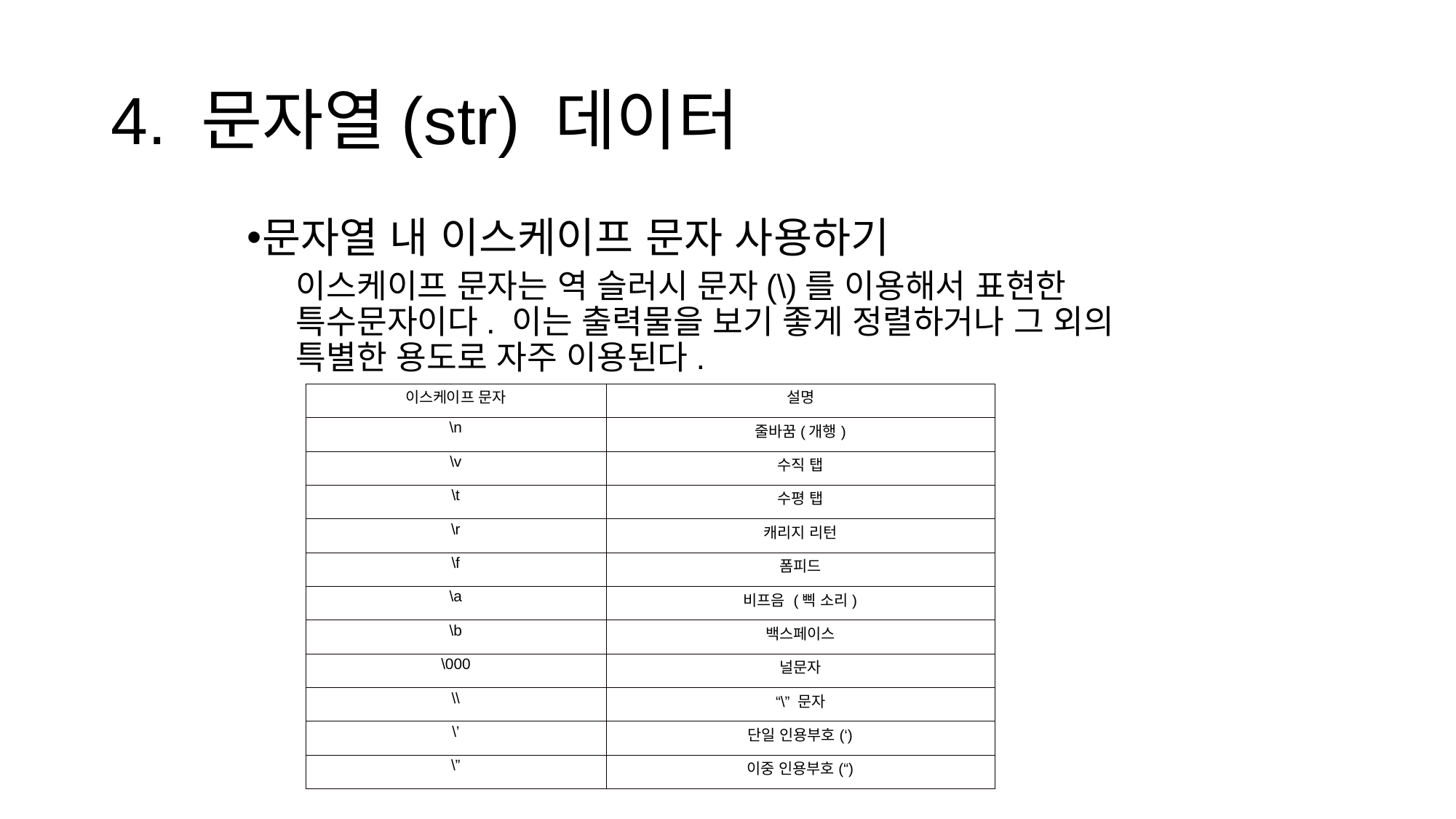

# 4. 문자열(str) 데이터
문자열 내 이스케이프 문자 사용하기
이스케이프 문자는 역 슬러시 문자(\)를 이용해서 표현한 특수문자이다. 이는 출력물을 보기 좋게 정렬하거나 그 외의 특별한 용도로 자주 이용된다.

| 이스케이프 문자 | 설명 |
| --- | --- |
| \n | 줄바꿈(개행) |
| \v | 수직 탭 |
| \t | 수평 탭 |
| \r | 캐리지 리턴 |
| \f | 폼피드 |
| \a | 비프음 (삑 소리) |
| \b | 백스페이스 |
| \000 | 널문자 |
| \\ | “\” 문자 |
| \’ | 단일 인용부호(‘) |
| \” | 이중 인용부호(“) |